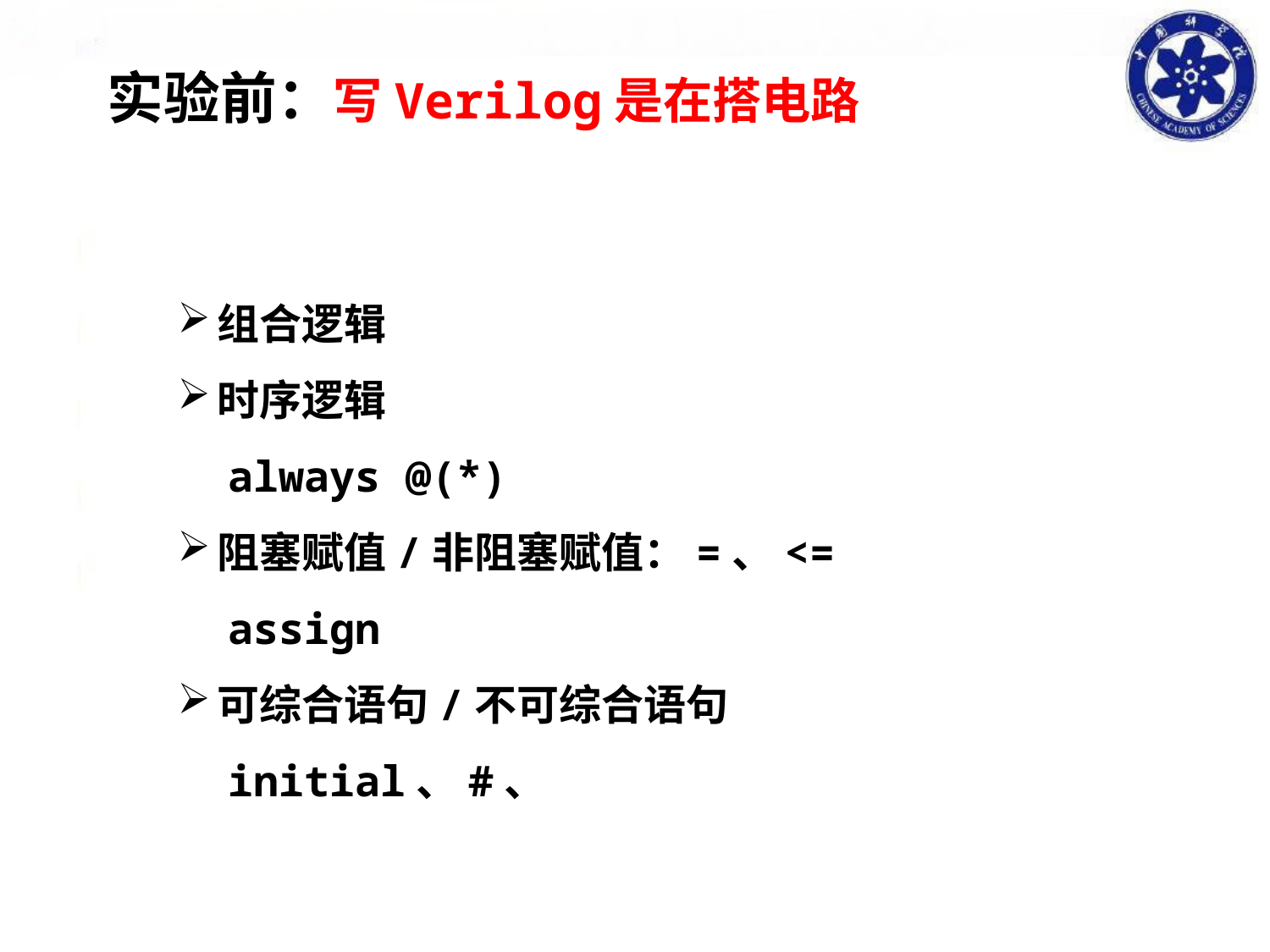

实验前：写Verilog是在搭电路
组合逻辑
时序逻辑
  always @(*)
阻塞赋值/非阻塞赋值：=、<=
  assign
可综合语句/不可综合语句
  initial、#、